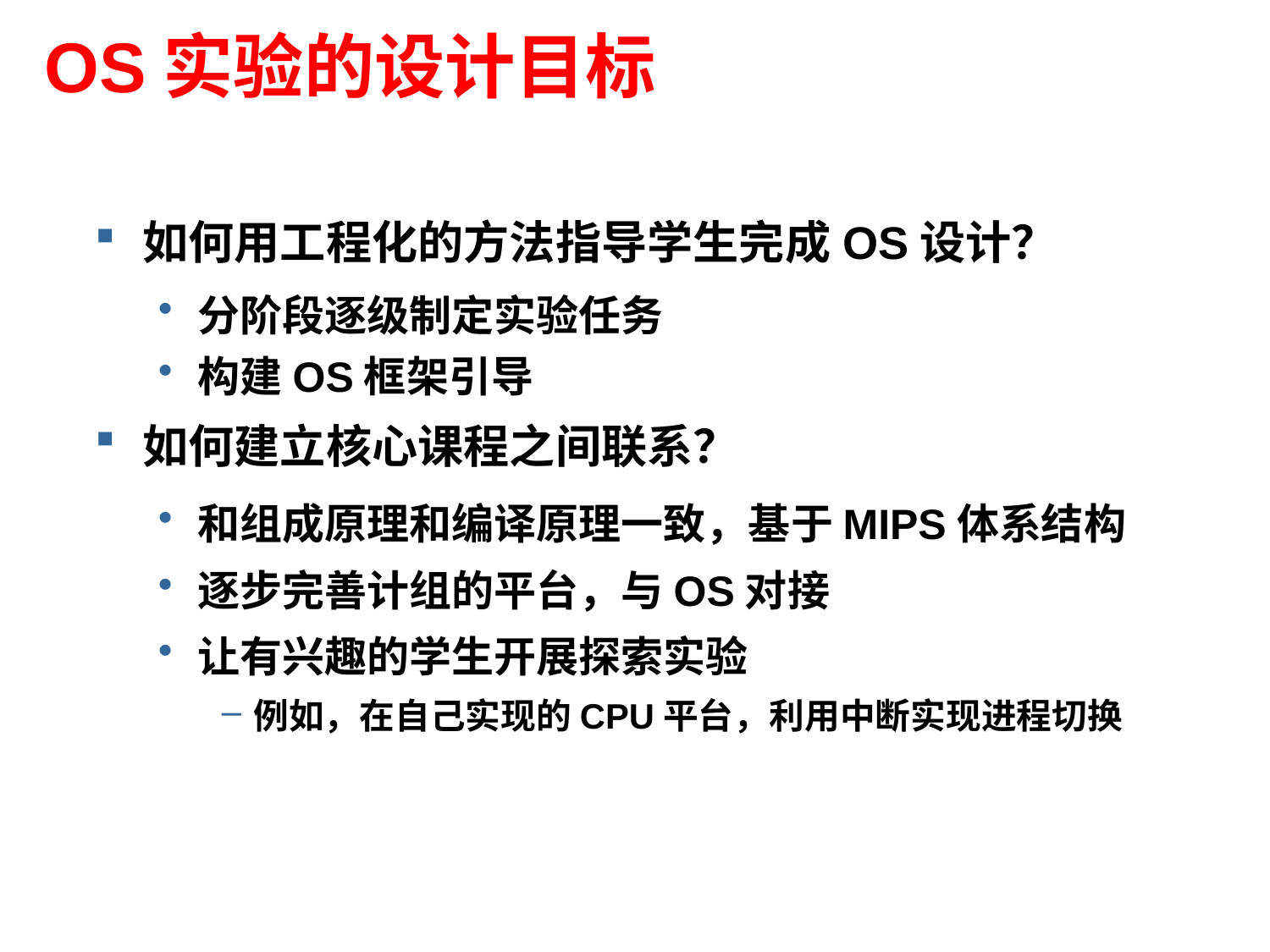

# OS实验的设计目标
如何用工程化的方法指导学生完成OS设计？
分阶段逐级制定实验任务
构建OS框架引导
如何建立核心课程之间联系？
和组成原理和编译原理一致，基于MIPS体系结构
逐步完善计组的平台，与OS对接
让有兴趣的学生开展探索实验
例如，在自己实现的CPU平台，利用中断实现进程切换